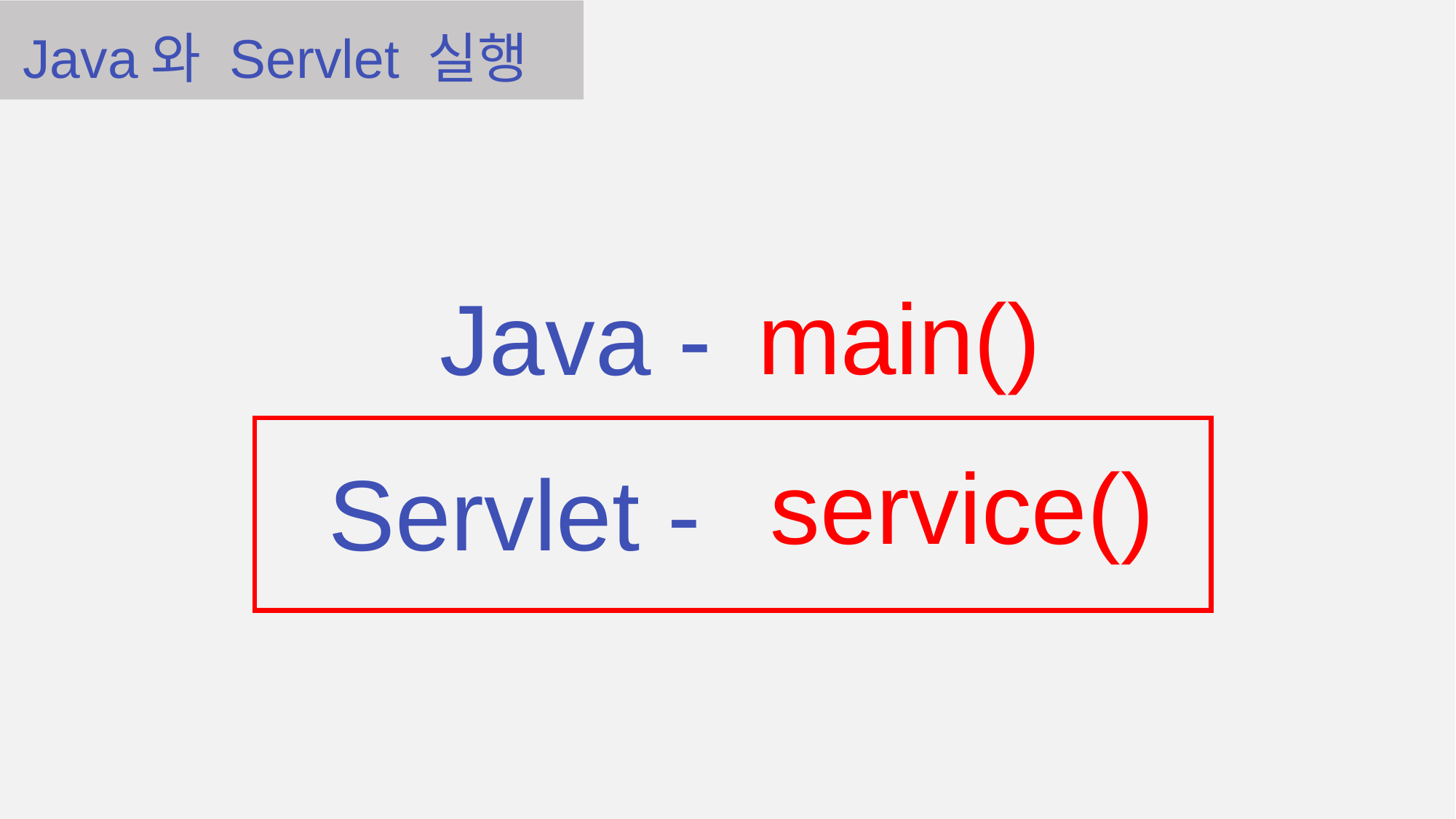

Java와 Servlet 실행
main()
Java -

service()
Servlet -